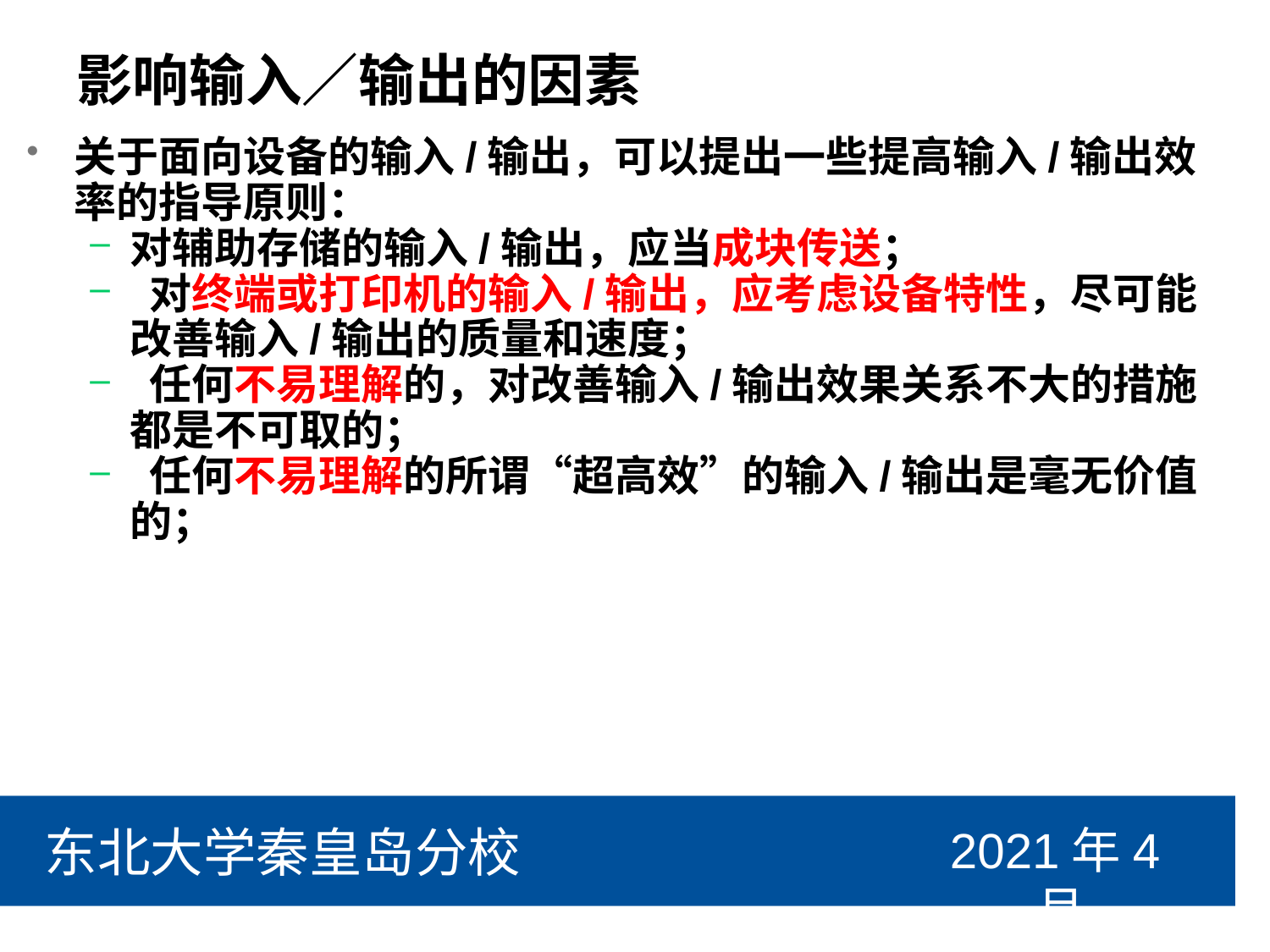

# 影响输入／输出的因素
关于面向设备的输入/输出，可以提出一些提高输入/输出效率的指导原则：
对辅助存储的输入/输出，应当成块传送；
 对终端或打印机的输入/输出，应考虑设备特性，尽可能改善输入/输出的质量和速度；
 任何不易理解的，对改善输入/输出效果关系不大的措施都是不可取的；
 任何不易理解的所谓“超高效”的输入/输出是毫无价值的；